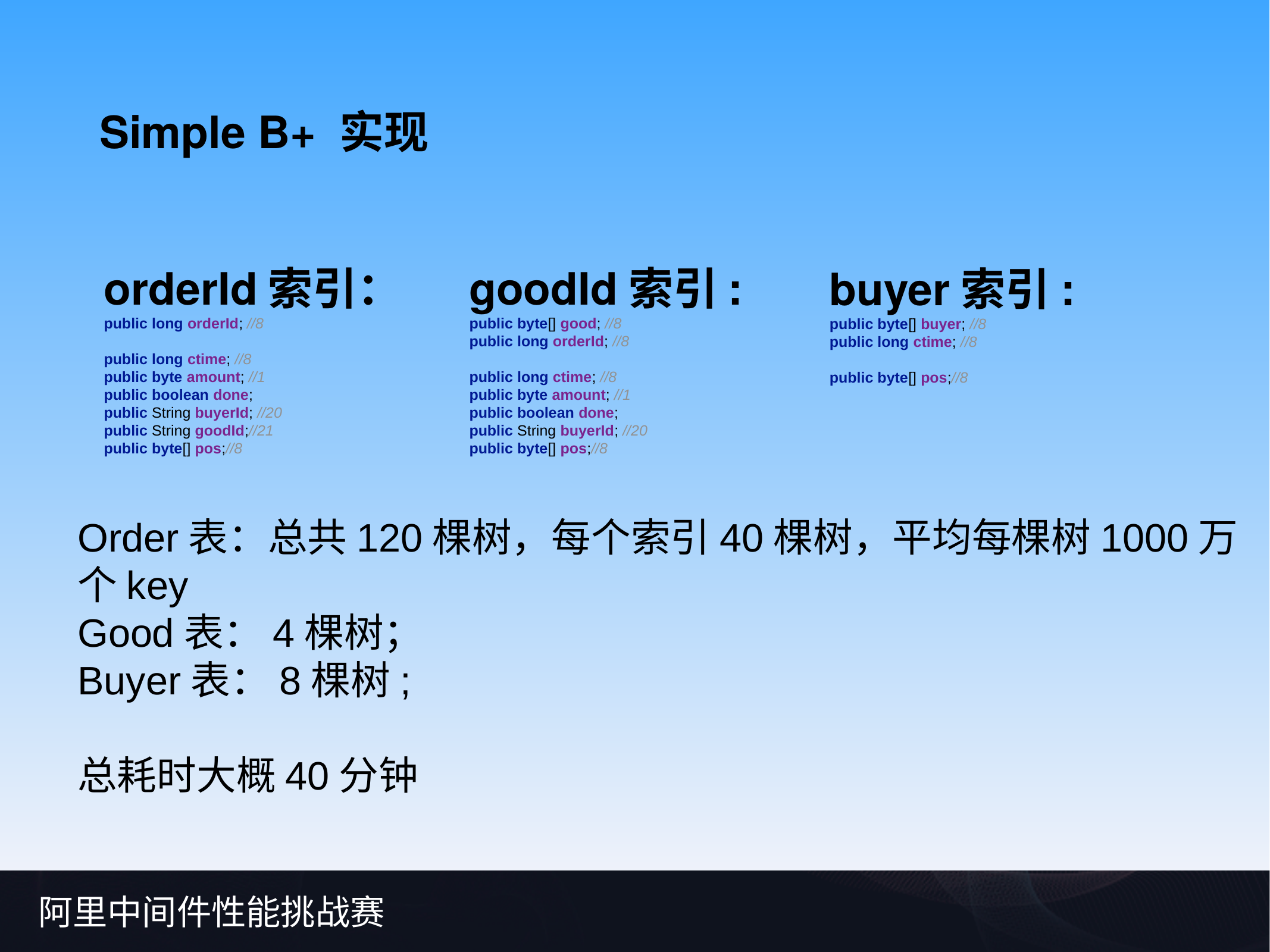

Simple B+ 实现
buyer索引:
public byte[] buyer; //8
public long ctime; //8
public byte[] pos;//8
orderId索引：
public long orderId; //8
public long ctime; //8
public byte amount; //1
public boolean done;
public String buyerId; //20
public String goodId;//21
public byte[] pos;//8
goodId索引:
public byte[] good; //8
public long orderId; //8
public long ctime; //8
public byte amount; //1
public boolean done;
public String buyerId; //20
public byte[] pos;//8
Order表：总共120棵树，每个索引40棵树，平均每棵树1000万
个key
Good表：4棵树；
Buyer表：8棵树;

总耗时大概40分钟